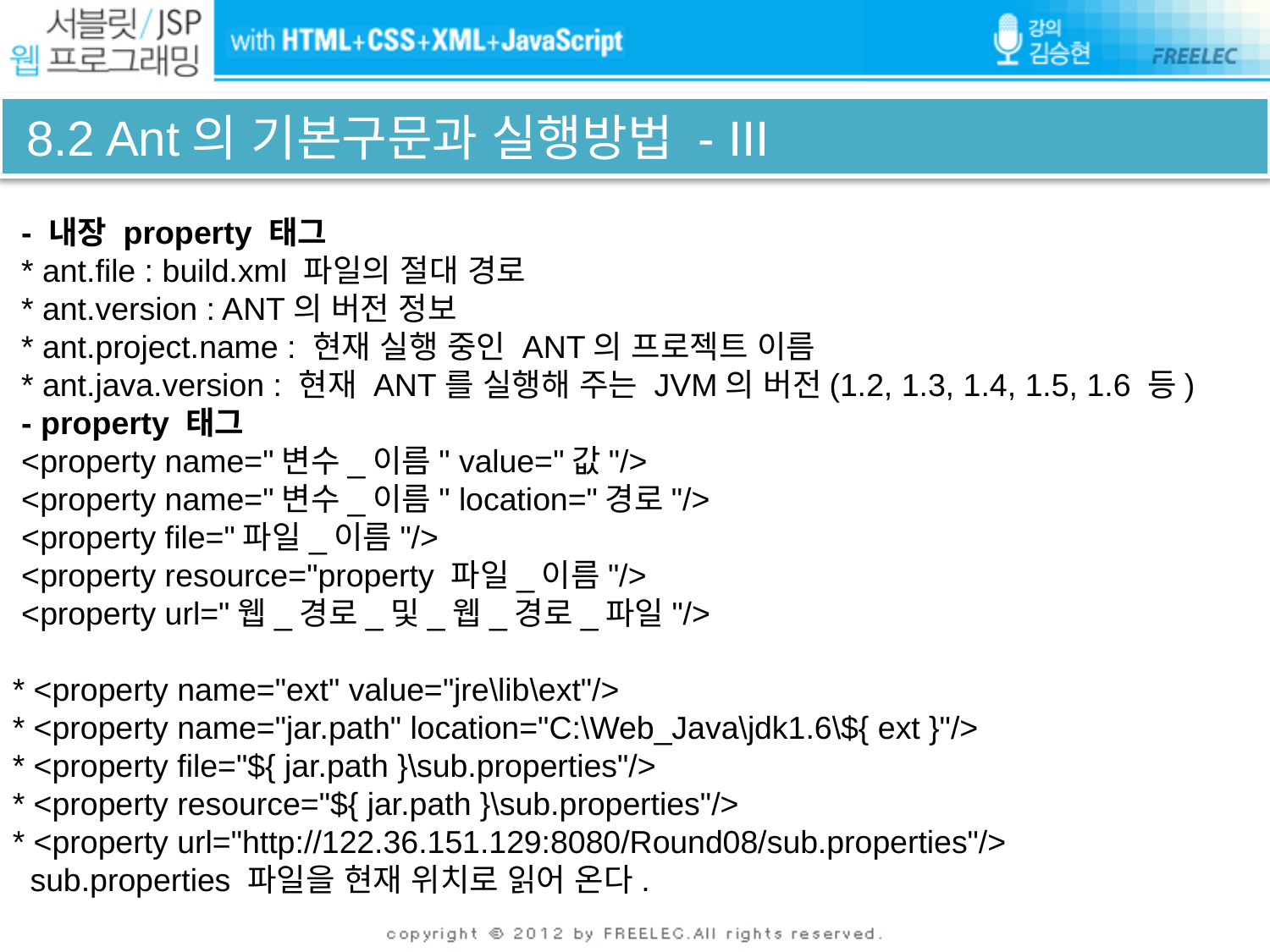

# 8.2 Ant의 기본구문과 실행방법 - III
 - 내장 property 태그
 * ant.file : build.xml 파일의 절대 경로
 * ant.version : ANT의 버전 정보
 * ant.project.name : 현재 실행 중인 ANT의 프로젝트 이름
 * ant.java.version : 현재 ANT를 실행해 주는 JVM의 버전(1.2, 1.3, 1.4, 1.5, 1.6 등)
 - property 태그
 <property name="변수_이름" value="값"/>
 <property name="변수_이름" location="경로"/>
 <property file="파일_이름"/>
 <property resource="property 파일_이름"/>
 <property url="웹_경로_및_웹_경로_파일"/>

* <property name="ext" value="jre\lib\ext"/>
* <property name="jar.path" location="C:\Web_Java\jdk1.6\${ ext }"/>
* <property file="${ jar.path }\sub.properties"/>
* <property resource="${ jar.path }\sub.properties"/>
* <property url="http://122.36.151.129:8080/Round08/sub.properties"/>
  sub.properties 파일을 현재 위치로 읽어 온다.